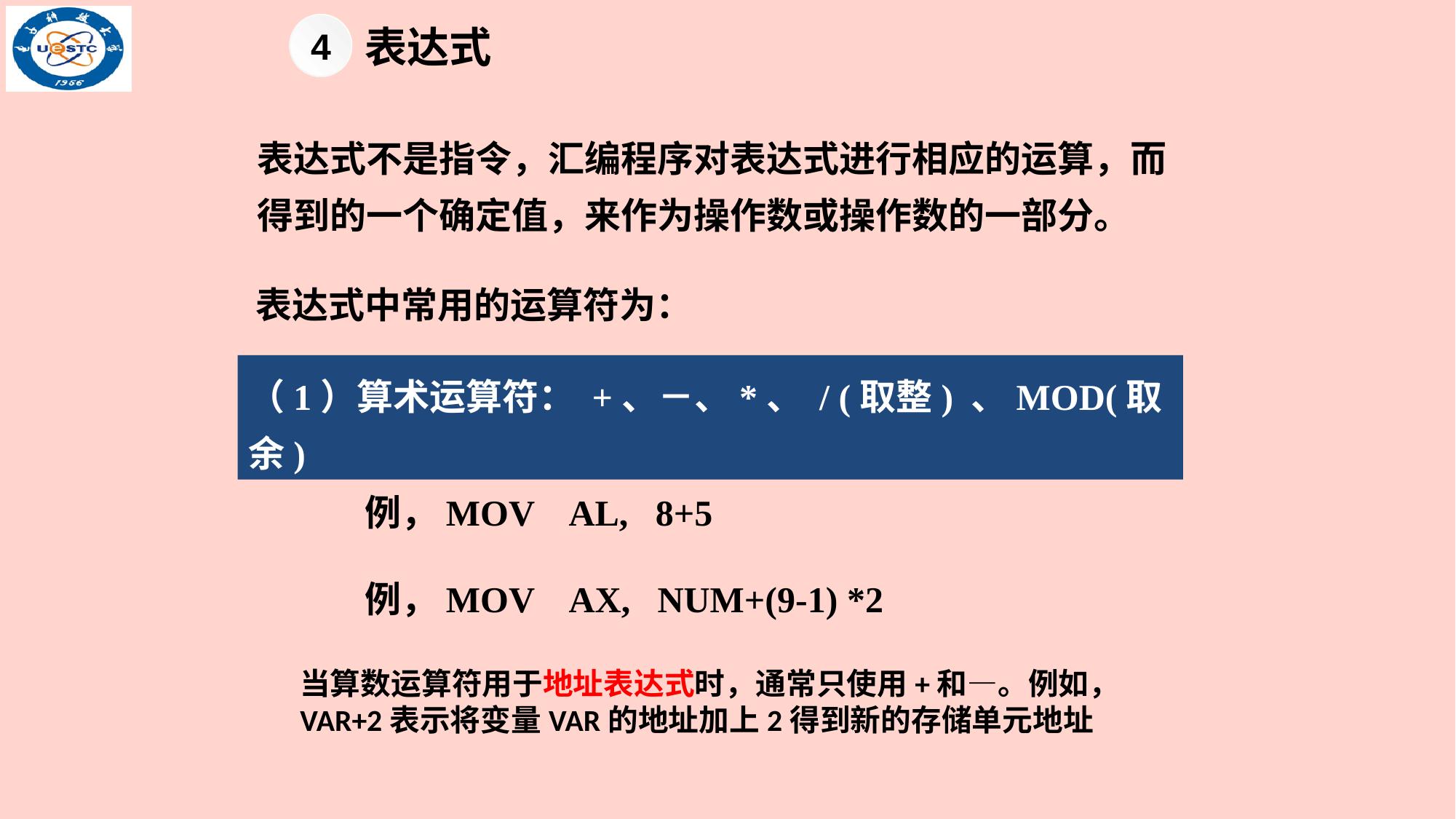

4
表达式
表达式不是指令，汇编程序对表达式进行相应的运算，而得到的一个确定值，来作为操作数或操作数的一部分。
表达式中常用的运算符为：
（1）算术运算符： +、－、*、 / (取整) 、MOD(取余)
例，MOV    AL,   8+5
例，MOV    AX,   NUM+(9-1) *2
当算数运算符用于地址表达式时，通常只使用+和—。例如，VAR+2表示将变量VAR的地址加上2得到新的存储单元地址